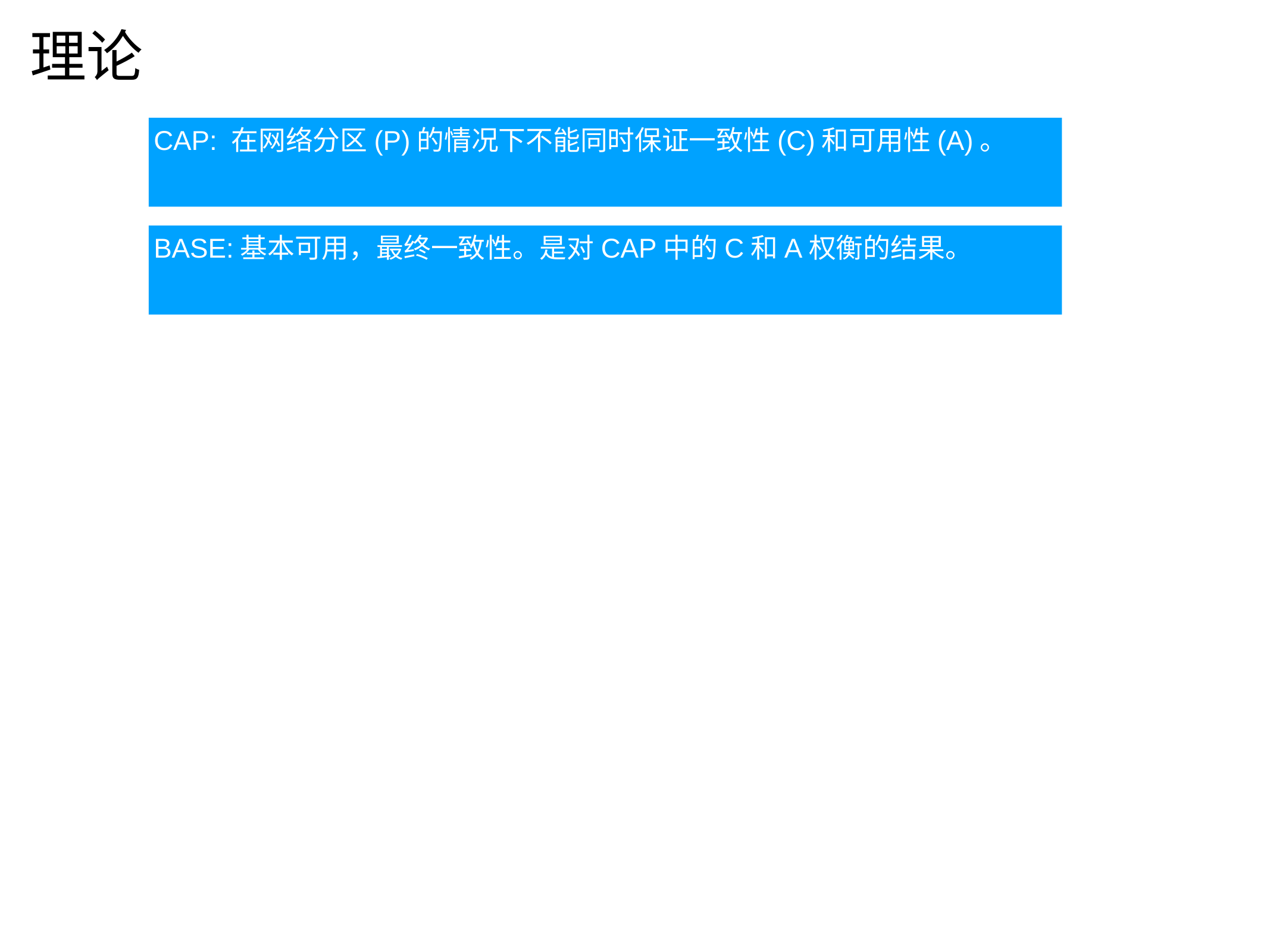

# 理论
CAP: 在网络分区(P)的情况下不能同时保证一致性(C)和可用性(A)。
BASE:基本可用，最终一致性。是对CAP中的C和A权衡的结果。